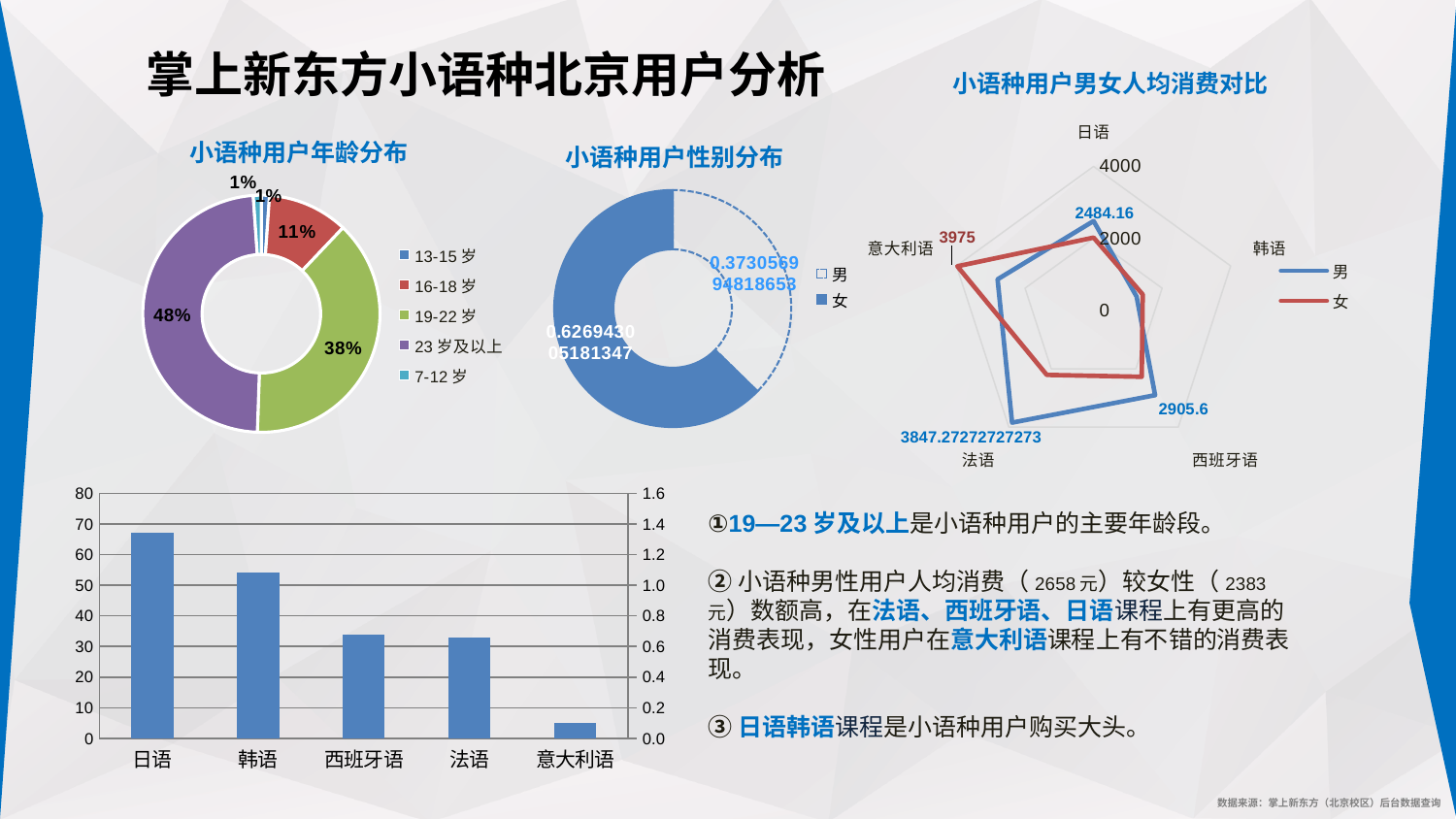

掌上新东方小语种北京用户分析

### Chart: 小语种用户男女人均消费对比

| Category | 男 | 女 |
|---|---|---|
| 日语 | 2484.16 | 2024.85714285714 |
| 韩语 | 1255.0 | 1434.17391304348 |
| 西班牙语 | 2905.6 | 2274.33333333333 |
| 法语 | 3847.27272727273 | 2210.0 |
| 意大利语 | 2800.0 | 3975.0 |

### Chart: 小语种用户年龄分布

| Category |  |
|---|---|
| 13-15岁 | 0.010989010989011 |
| 16-18岁 | 0.10989010989011 |
| 19-22岁 | 0.384615384615385 |
| 23岁及以上 | 0.483516483516484 |
| 7-12岁 | 0.010989010989011 |

### Chart: 小语种用户性别分布

| Category | 548 833 |
|---|---|
| 男 | 0.373056994818653 |
| 女 | 0.626943005181347 |
①19—23岁及以上是小语种用户的主要年龄段。

②小语种男性用户人均消费（2658元）较女性（2383元）数额高，在法语、西班牙语、日语课程上有更高的消费表现，女性用户在意大利语课程上有不错的消费表现。

③日语韩语课程是小语种用户购买大头。

### Chart

| Category | 频率 | 百分比 |
|---|---|---|
| 日语 | 67.0 | 1.49353544360232 |
| 韩语 | 54.0 | 1.2037449843959 |
| 西班牙语 | 34.0 | 0.757913508693714 |
| 法语 | 33.0 | 0.735621934908605 |
| 意大利语 | 5.0 | 0.111457868925546 |